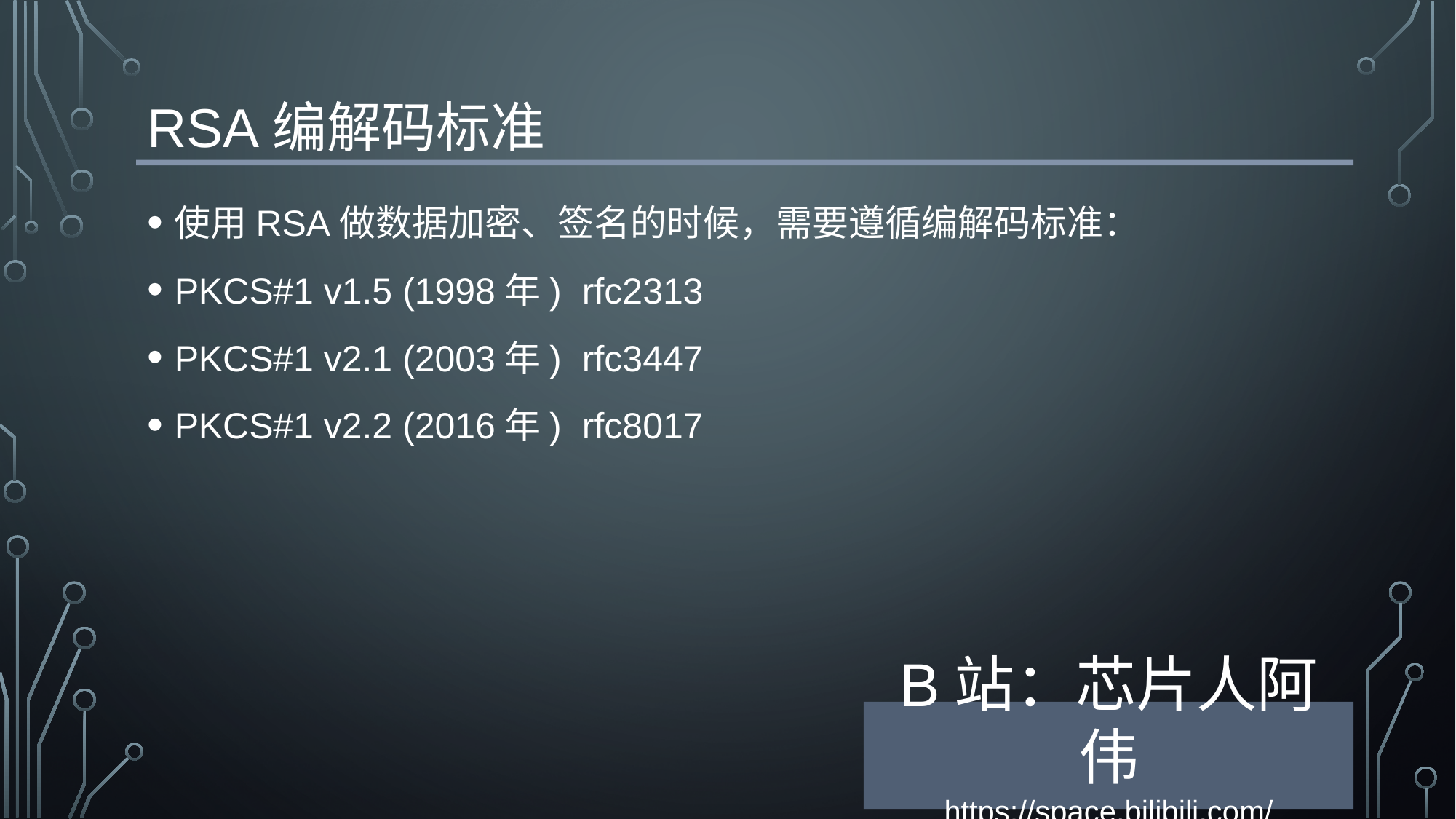

# RSA编解码标准

使用RSA做数据加密、签名的时候，需要遵循编解码标准：
PKCS#1 v1.5 (1998年)  rfc2313
PKCS#1 v2.1 (2003年)  rfc3447
PKCS#1 v2.2 (2016年)  rfc8017

B站：芯片人阿伟
https://space.bilibili.com/243180540